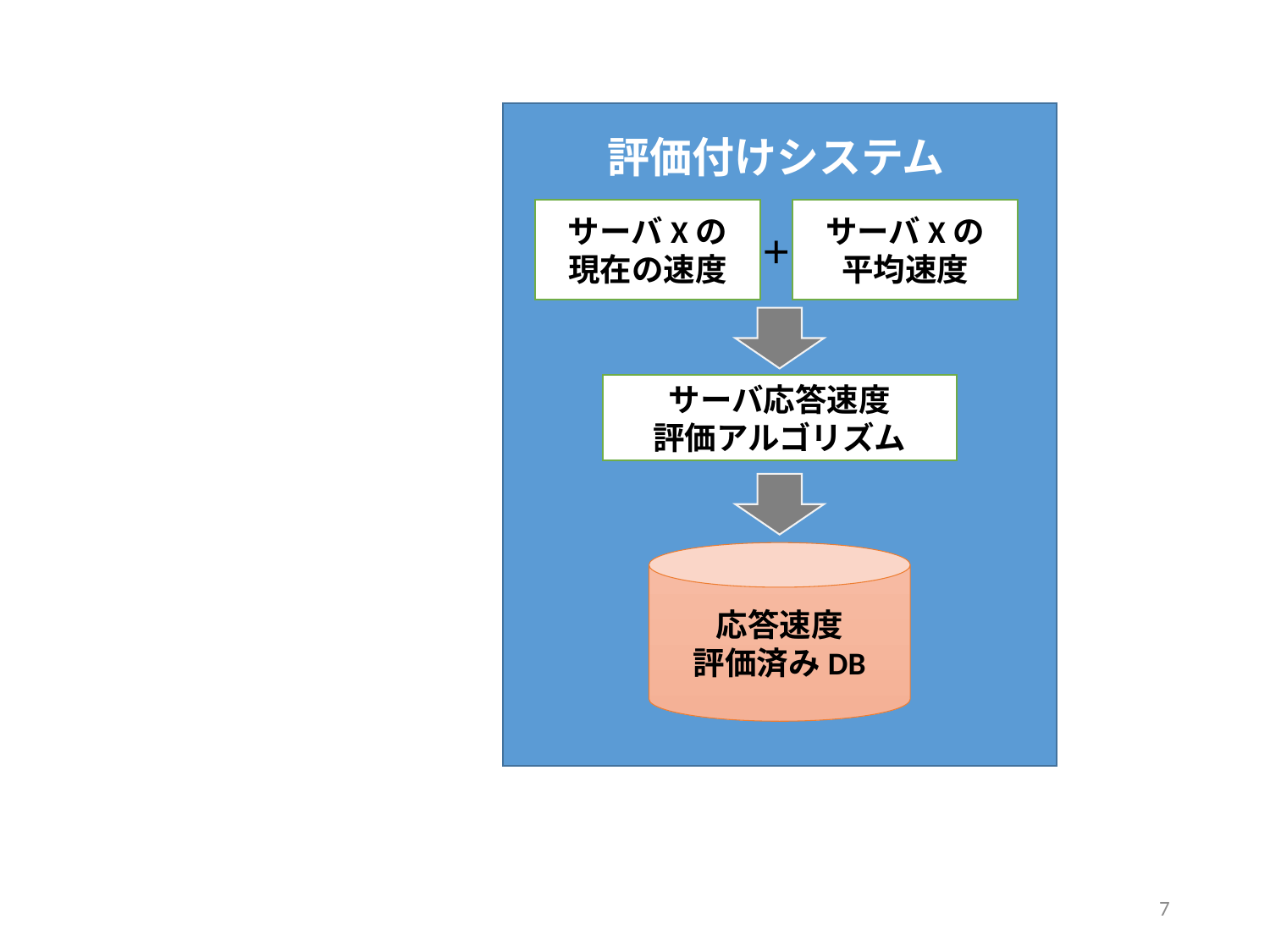

評価付けシステム
サーバXの
現在の速度
サーバXの
平均速度
＋

サーバ応答速度
評価アルゴリズム

応答速度
評価済みDB
7